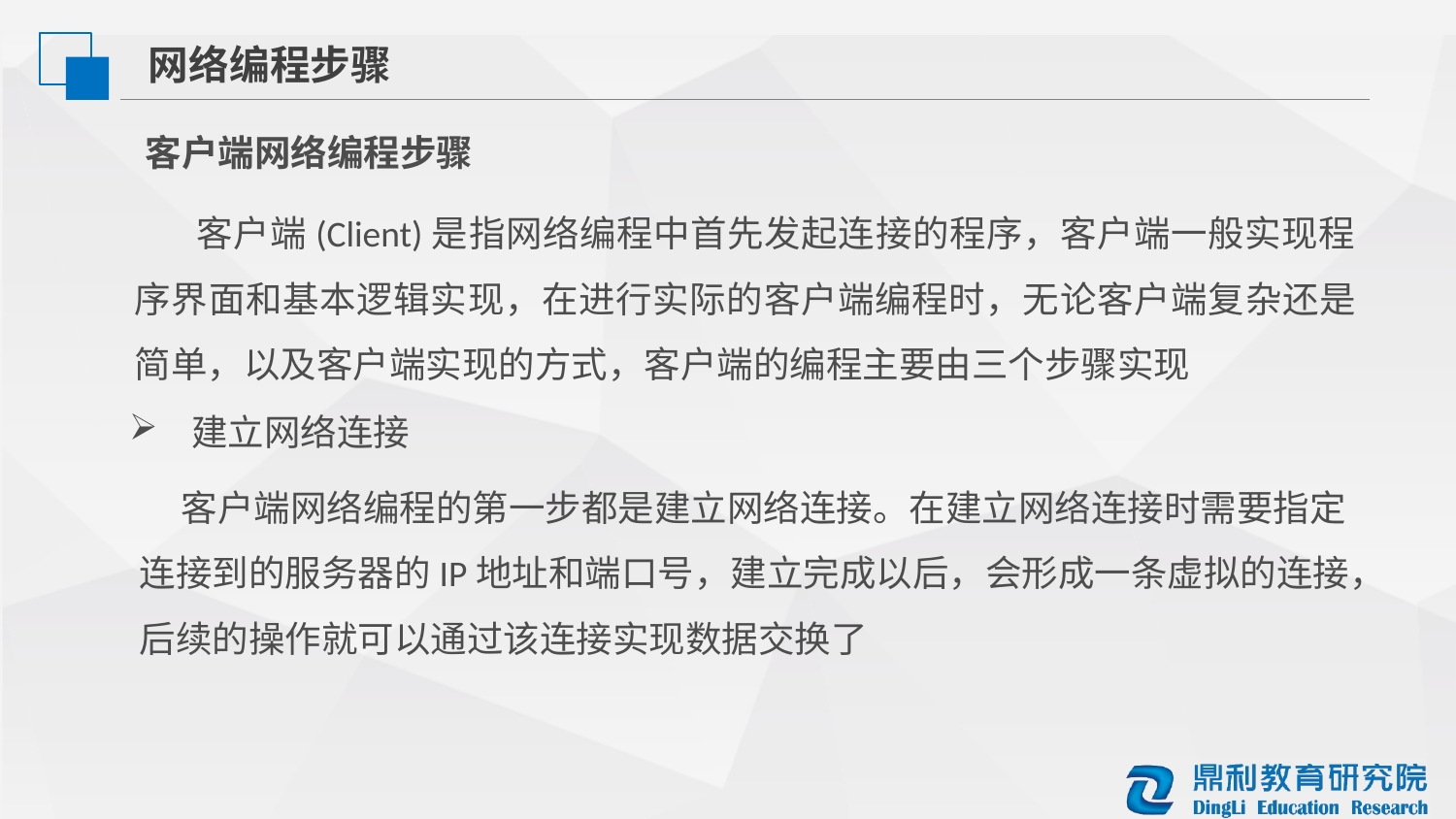

网络编程步骤
客户端网络编程步骤
      客户端(Client)是指网络编程中首先发起连接的程序，客户端一般实现程序界面和基本逻辑实现，在进行实际的客户端编程时，无论客户端复杂还是简单，以及客户端实现的方式，客户端的编程主要由三个步骤实现
 建立网络连接
    客户端网络编程的第一步都是建立网络连接。在建立网络连接时需要指定连接到的服务器的IP地址和端口号，建立完成以后，会形成一条虚拟的连接，后续的操作就可以通过该连接实现数据交换了